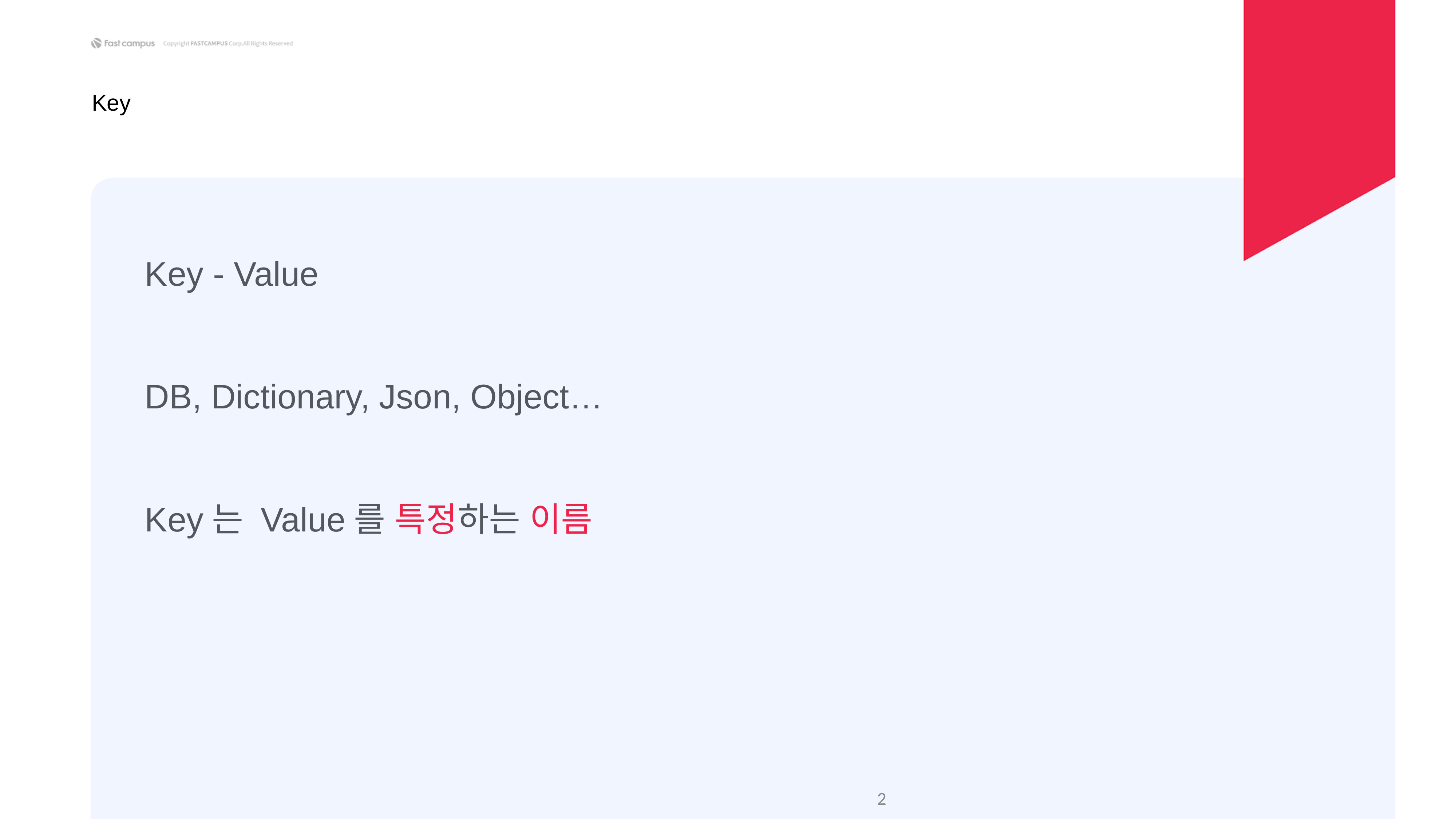

Key
Key - Value

DB, Dictionary, Json, Object…

Key는 Value를 특정하는 이름
2